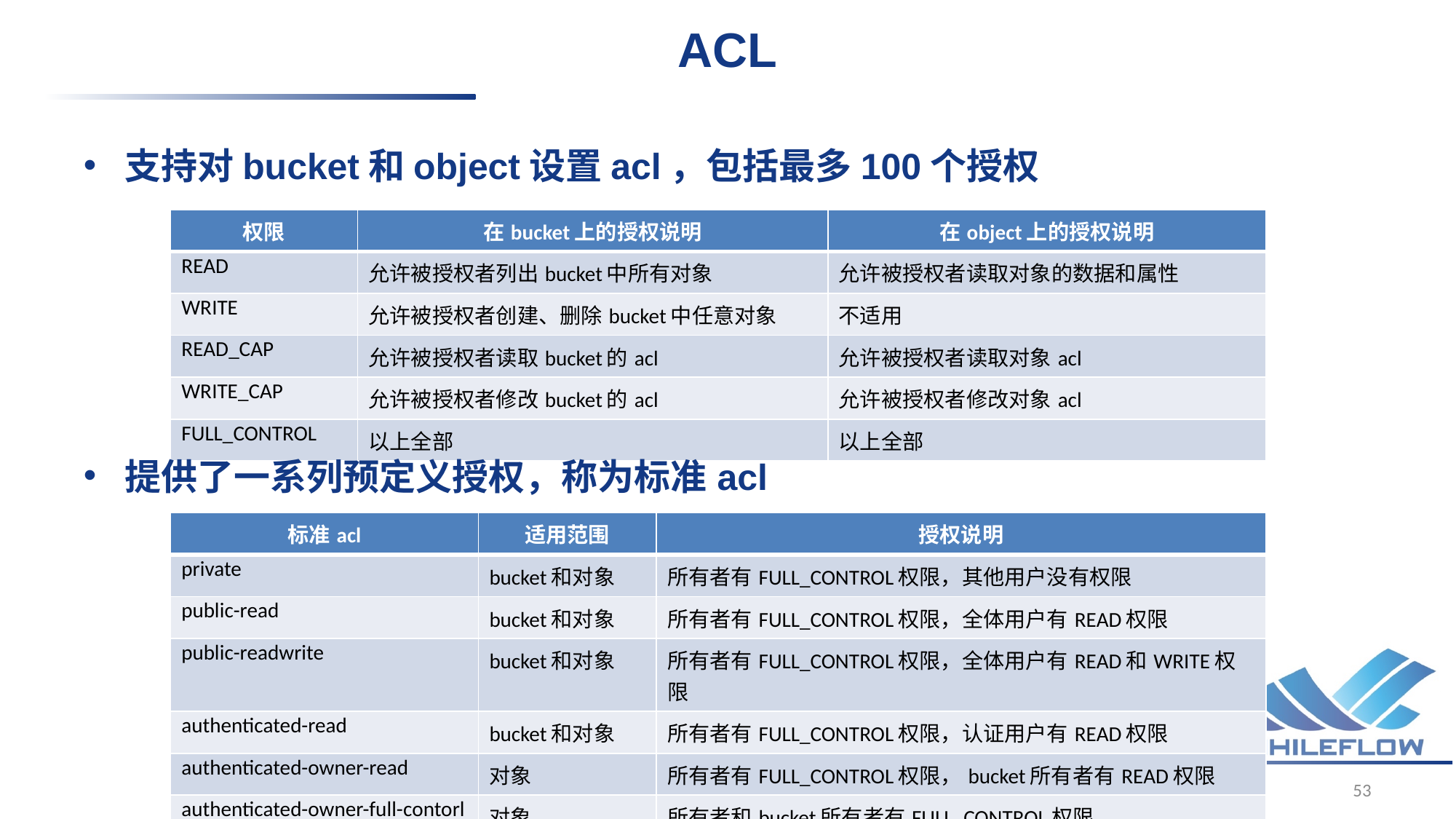

# ACL
支持对bucket和object设置acl，包括最多100个授权
| 权限 | 在bucket上的授权说明 | 在object上的授权说明 |
| --- | --- | --- |
| READ | 允许被授权者列出bucket中所有对象 | 允许被授权者读取对象的数据和属性 |
| WRITE | 允许被授权者创建、删除bucket中任意对象 | 不适用 |
| READ\_CAP | 允许被授权者读取bucket的acl | 允许被授权者读取对象acl |
| WRITE\_CAP | 允许被授权者修改bucket的acl | 允许被授权者修改对象acl |
| FULL\_CONTROL | 以上全部 | 以上全部 |
提供了一系列预定义授权，称为标准acl
| 标准acl | 适用范围 | 授权说明 |
| --- | --- | --- |
| private | bucket和对象 | 所有者有FULL\_CONTROL权限，其他用户没有权限 |
| public-read | bucket和对象 | 所有者有FULL\_CONTROL权限，全体用户有READ权限 |
| public-readwrite | bucket和对象 | 所有者有FULL\_CONTROL权限，全体用户有READ和WRITE权限 |
| authenticated-read | bucket和对象 | 所有者有FULL\_CONTROL权限，认证用户有READ权限 |
| authenticated-owner-read | 对象 | 所有者有FULL\_CONTROL权限，bucket所有者有READ权限 |
| authenticated-owner-full-contorl | 对象 | 所有者和bucket所有者有FULL\_CONTROL权限 |
锐视智慧科技有限公司            锐视智慧，让人工智能触手可及
53